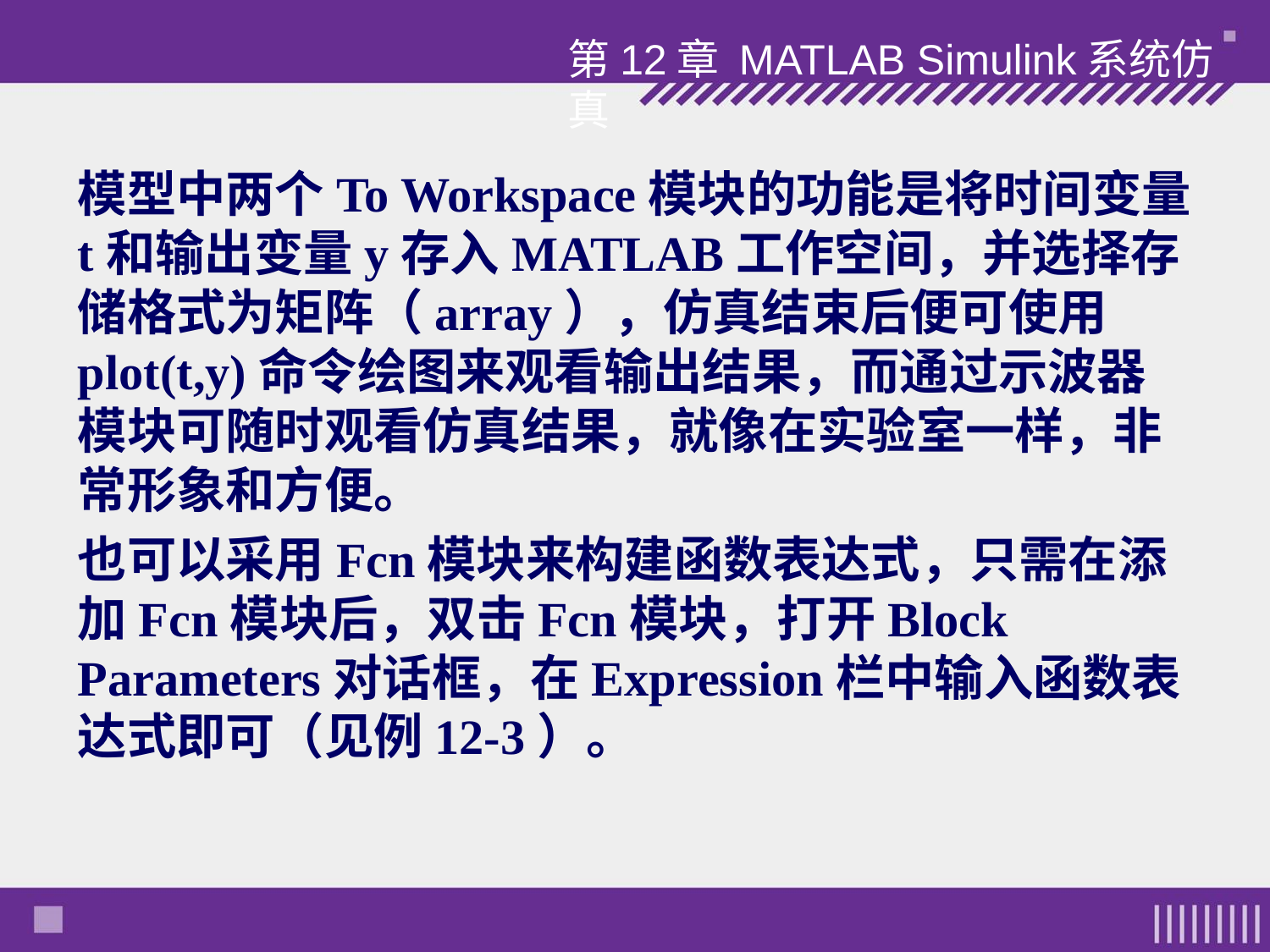

第12章 MATLAB Simulink系统仿真
模型中两个To Workspace模块的功能是将时间变量t和输出变量y存入MATLAB工作空间，并选择存储格式为矩阵（array），仿真结束后便可使用plot(t,y)命令绘图来观看输出结果，而通过示波器模块可随时观看仿真结果，就像在实验室一样，非常形象和方便。
也可以采用Fcn模块来构建函数表达式，只需在添加Fcn模块后，双击Fcn模块，打开Block Parameters对话框，在Expression栏中输入函数表达式即可（见例12-3）。